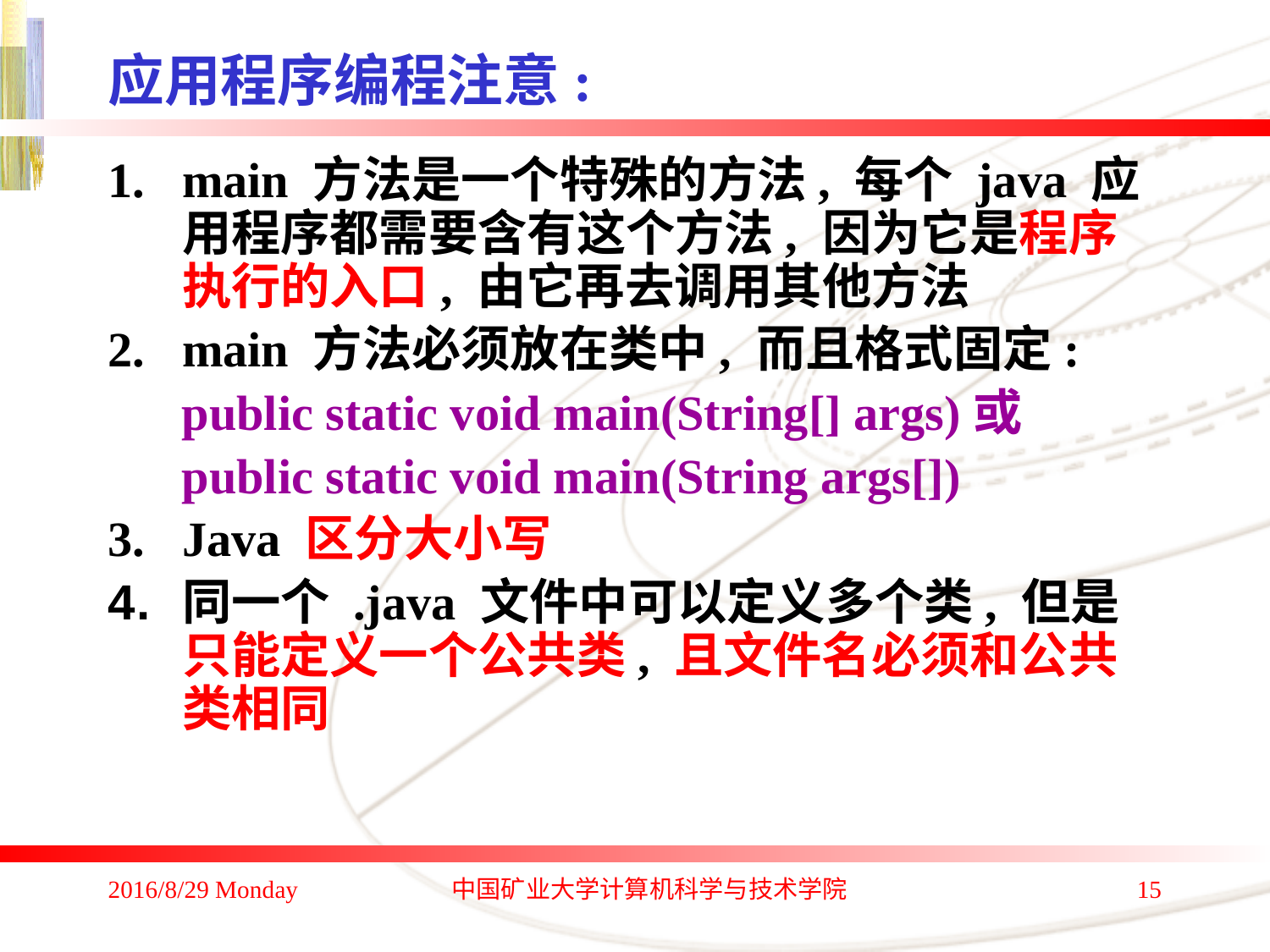

应用程序编程注意:

main 方法是一个特殊的方法, 每个 java 应用程序都需要含有这个方法, 因为它是程序执行的入口, 由它再去调用其他方法
main 方法必须放在类中, 而且格式固定:
      public static void main(String[] args)或
      public static void main(String args[])
Java 区分大小写
同一个 .java 文件中可以定义多个类, 但是只能定义一个公共类, 且文件名必须和公共类相同

2016/8/29 Monday
中国矿业大学计算机科学与技术学院
15